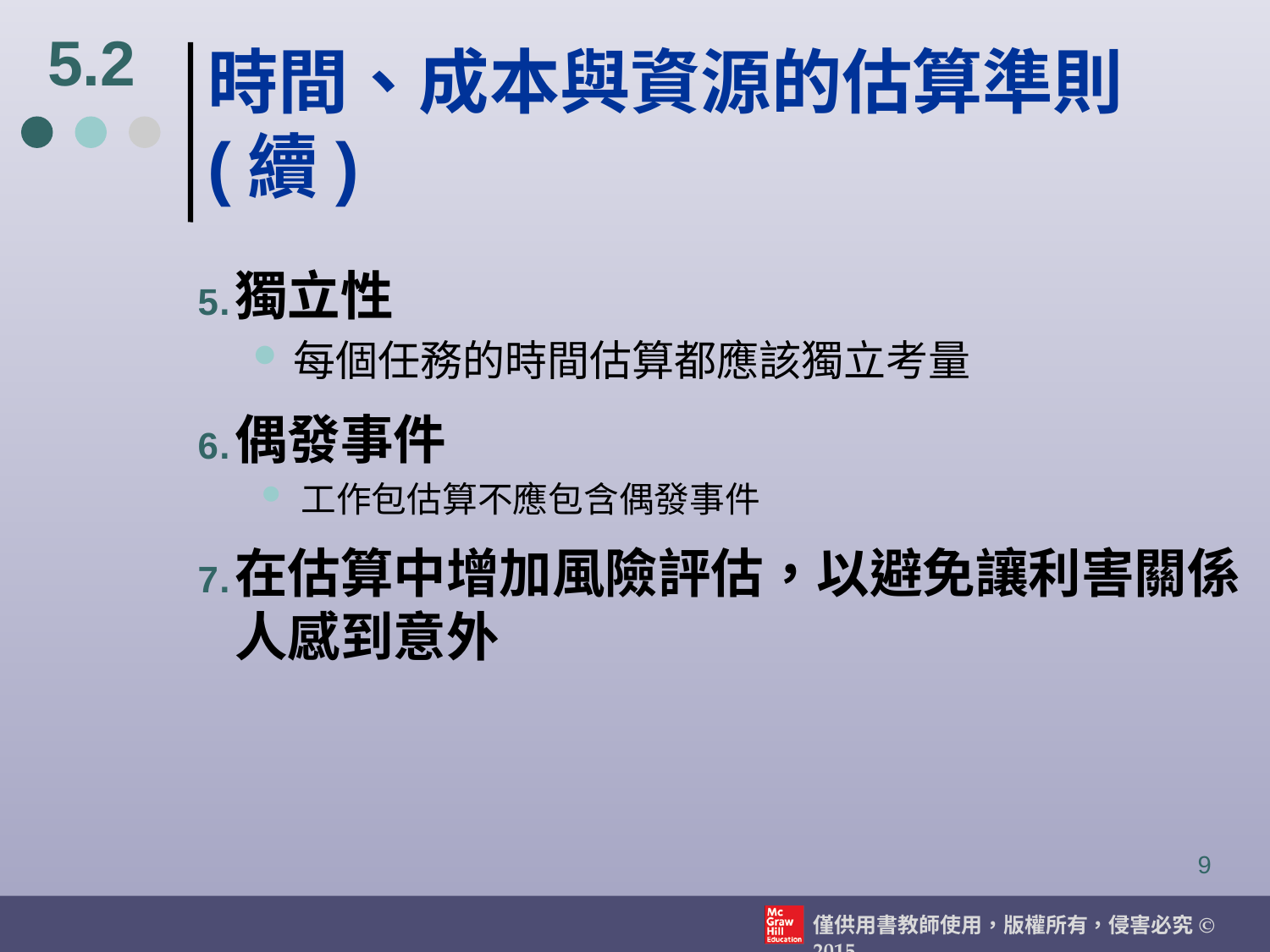

5.2
# 時間、成本與資源的估算準則(續)
獨立性
每個任務的時間估算都應該獨立考量
偶發事件
工作包估算不應包含偶發事件
在估算中增加風險評估，以避免讓利害關係人感到意外
9